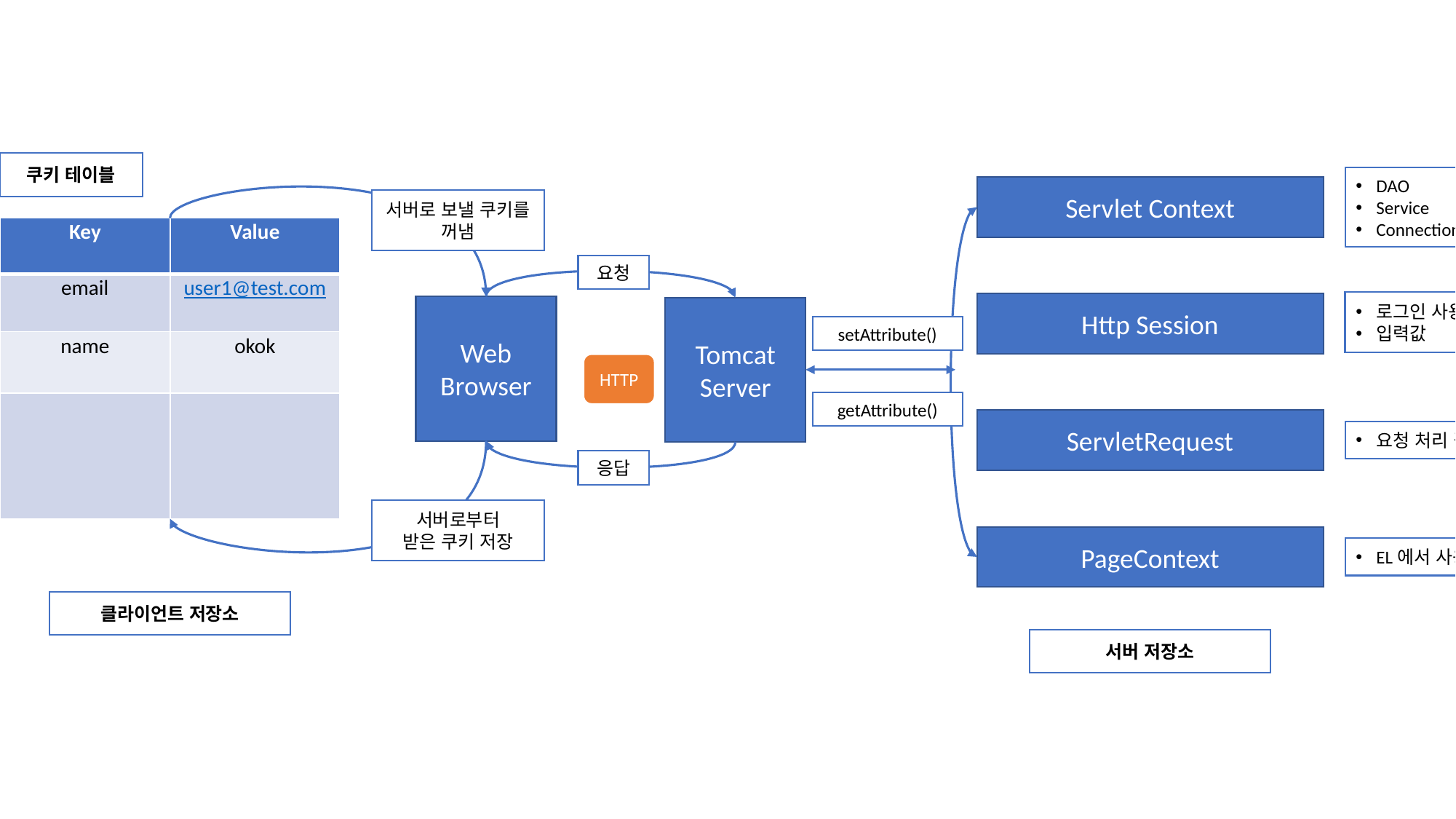

쿠키 테이블
DAO
Service
Connection
Servlet Context
서버로 보낼 쿠키를 꺼냄
| Key | Value |
| --- | --- |
| email | user1@test.com |
| name | okok |
|  |  |
요청
로그인 사용자
입력값
Http Session
Web
Browser
Tomcat
Server
setAttribute()
HTTP
getAttribute()
ServletRequest
요청 처리 결과
응답
서버로부터
받은 쿠키 저장
PageContext
EL에서 사용할 객체
클라이언트 저장소
서버 저장소